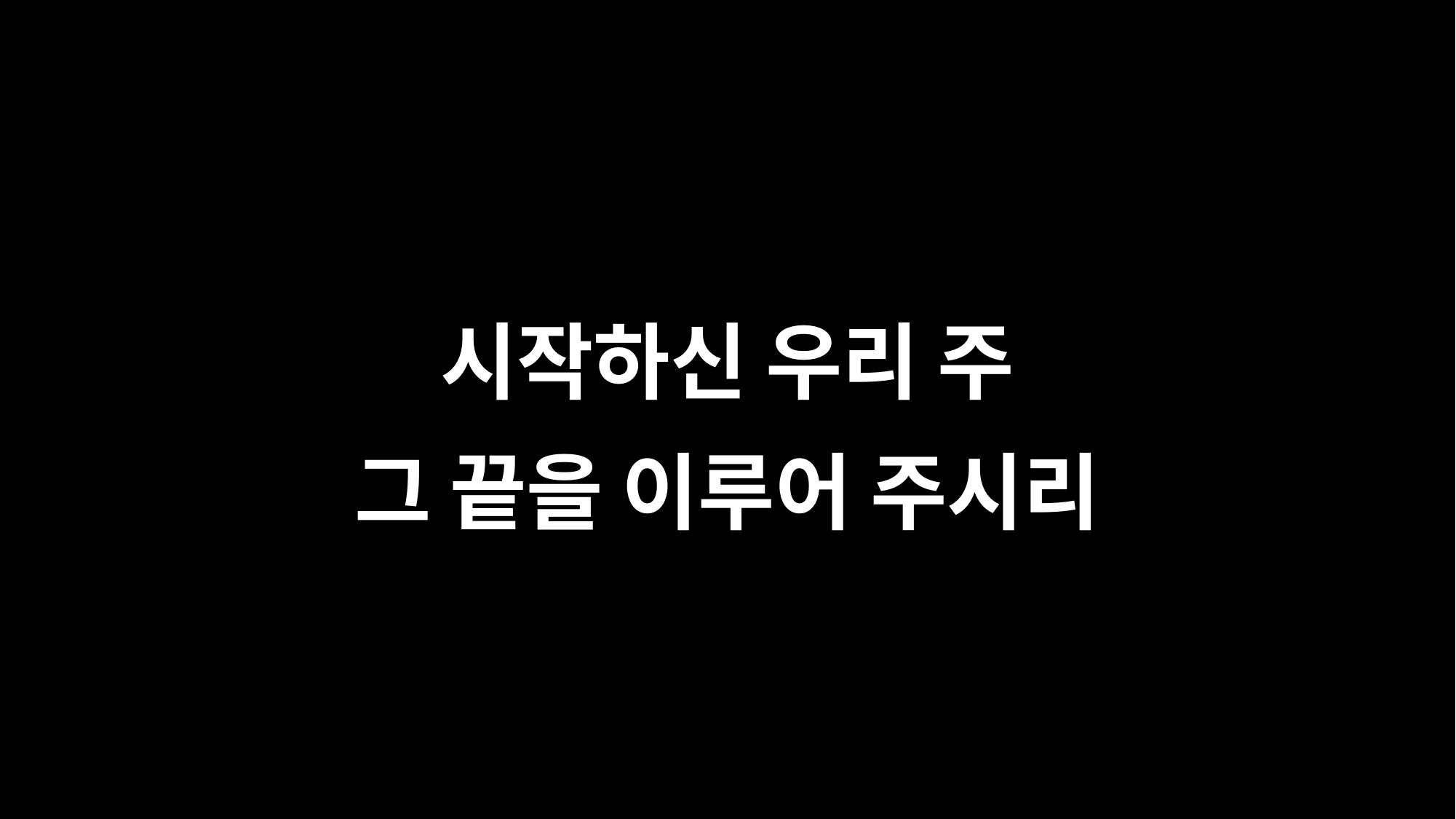

시작하신 우리 주
그 끝을 이루어 주시리